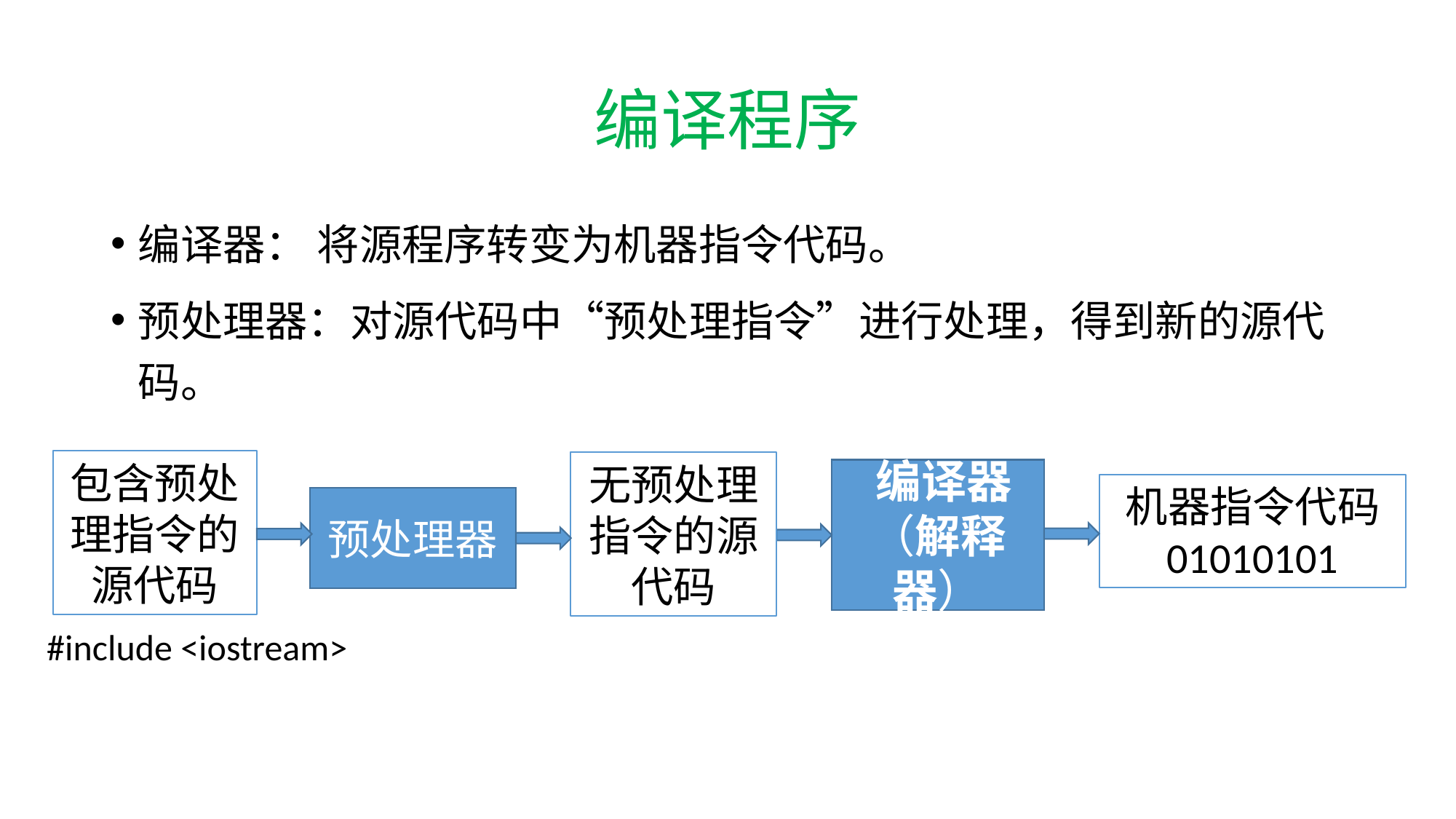

# 编译程序
编译器： 将源程序转变为机器指令代码。
预处理器：对源代码中“预处理指令”进行处理，得到新的源代码。
包含预处理指令的源代码
无预处理指令的源代码
 编译器（解释器）
机器指令代码
01010101
预处理器

#include <iostream>